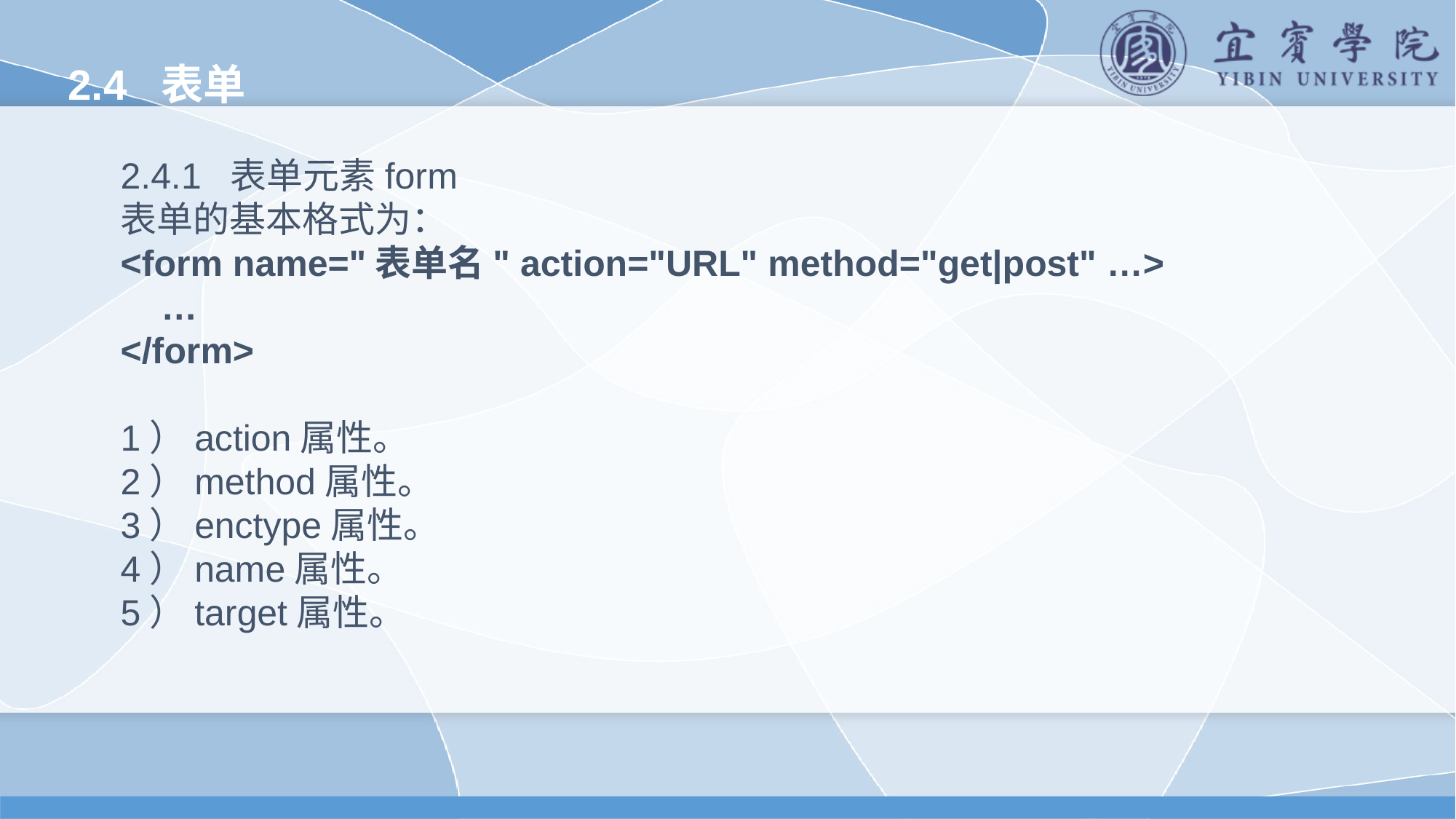

2.4  表单
2.4.1  表单元素form
表单的基本格式为：
<form name="表单名" action="URL" method="get|post" …>
    …
</form>

1）action属性。
2）method属性。
3）enctype属性。
4）name属性。
5）target属性。